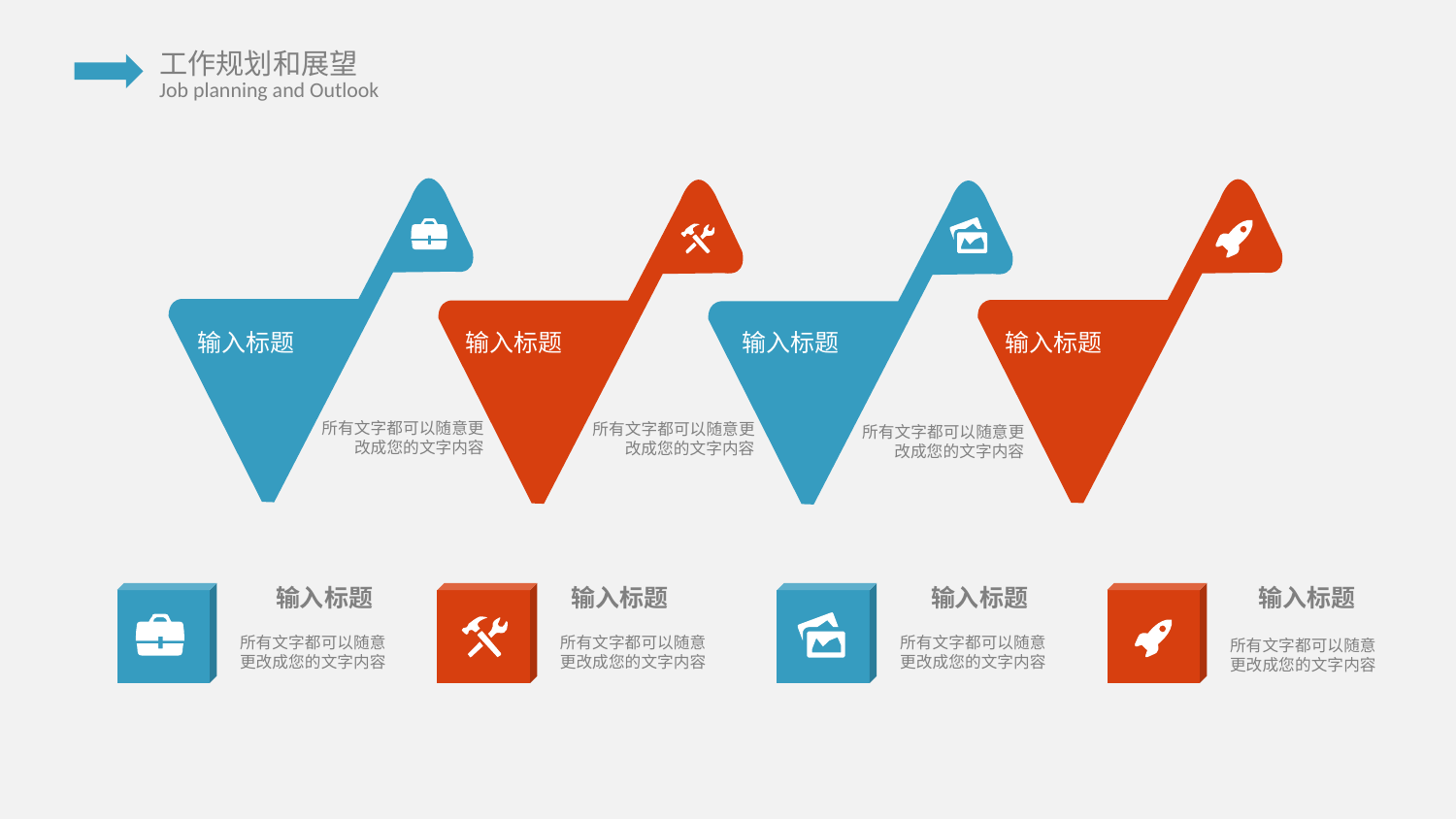

输入标题

输入标题

输入标题

输入标题

所有文字都可以随意更改成您的文字内容

所有文字都可以随意更改成您的文字内容

所有文字都可以随意更改成您的文字内容

输入标题

所有文字都可以随意更改成您的文字内容

输入标题

所有文字都可以随意更改成您的文字内容

输入标题

所有文字都可以随意更改成您的文字内容

输入标题

所有文字都可以随意更改成您的文字内容